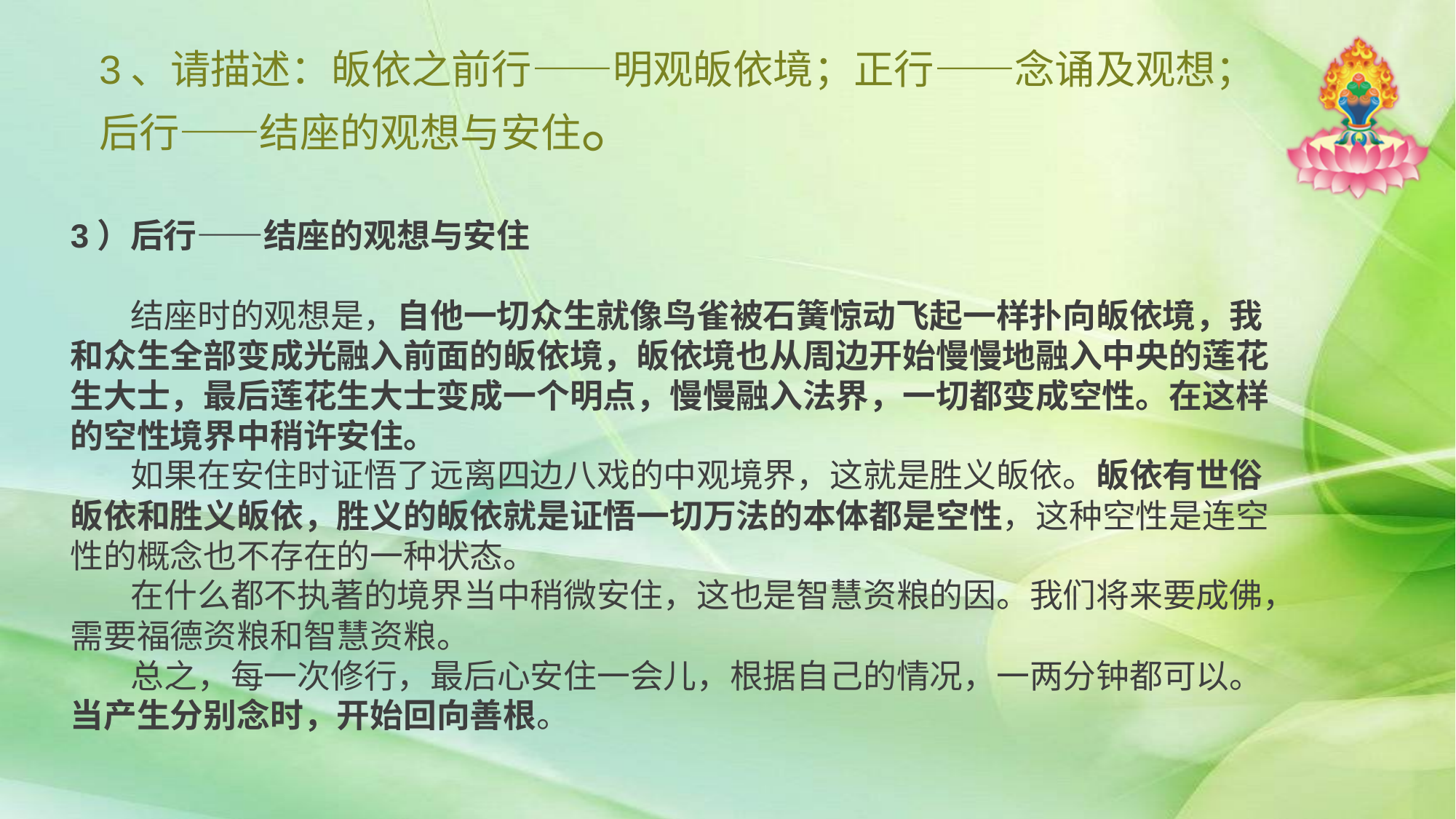

# 3、请描述：皈依之前行——明观皈依境；正行——念诵及观想；后行——结座的观想与安住。
3）后行——结座的观想与安住

       结座时的观想是，自他一切众生就像鸟雀被石簧惊动飞起一样扑向皈依境，我和众生全部变成光融入前面的皈依境，皈依境也从周边开始慢慢地融入中央的莲花生大士，最后莲花生大士变成一个明点，慢慢融入法界，一切都变成空性。在这样的空性境界中稍许安住。
       如果在安住时证悟了远离四边八戏的中观境界，这就是胜义皈依。皈依有世俗皈依和胜义皈依，胜义的皈依就是证悟一切万法的本体都是空性，这种空性是连空性的概念也不存在的一种状态。
       在什么都不执著的境界当中稍微安住，这也是智慧资粮的因。我们将来要成佛，需要福德资粮和智慧资粮。
       总之，每一次修行，最后心安住一会儿，根据自己的情况，一两分钟都可以。当产生分别念时，开始回向善根。